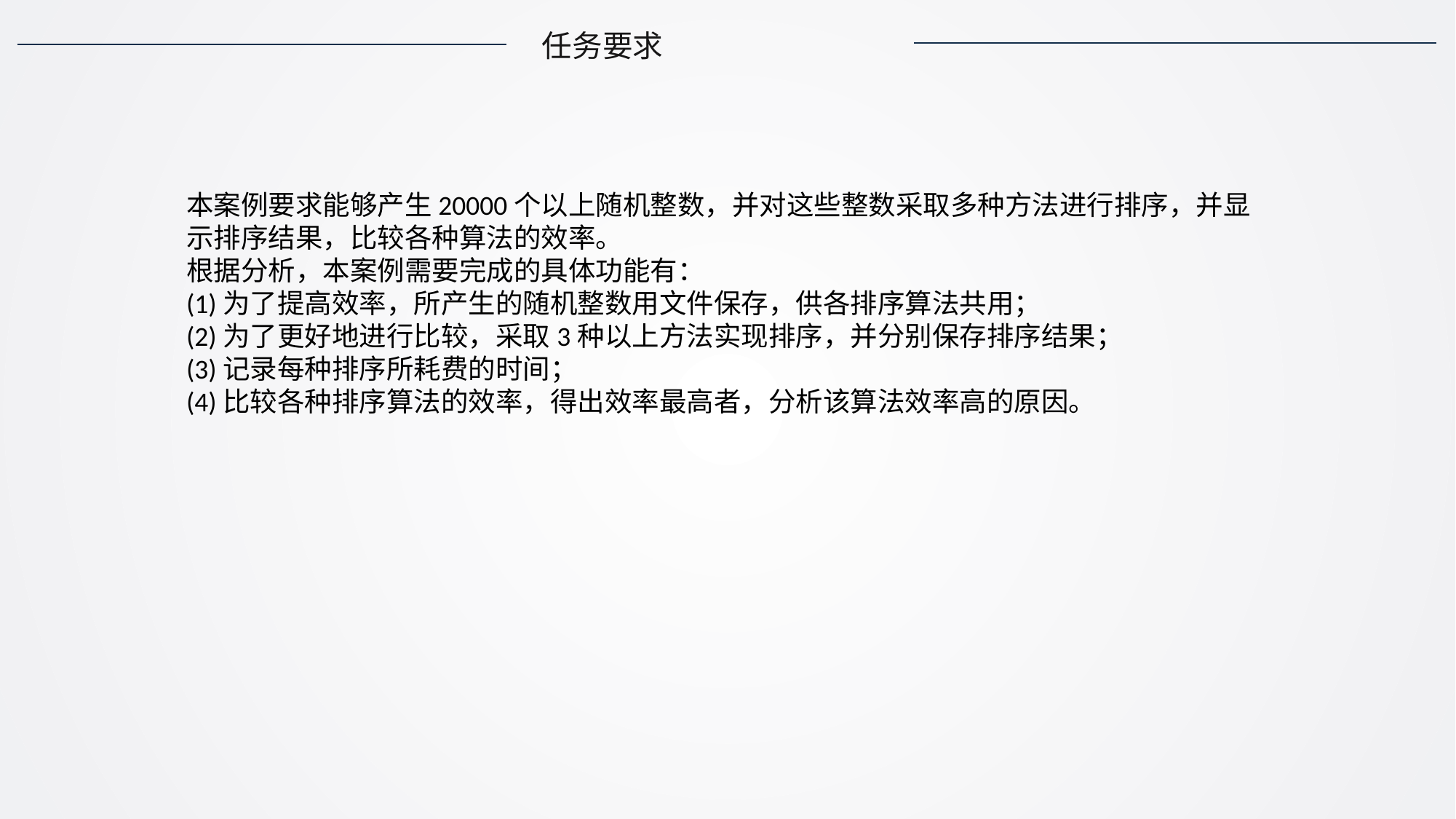

任务要求
本案例要求能够产生20000个以上随机整数，并对这些整数采取多种方法进行排序，并显示排序结果，比较各种算法的效率。
根据分析，本案例需要完成的具体功能有：
(1)为了提高效率，所产生的随机整数用文件保存，供各排序算法共用；
(2)为了更好地进行比较，采取3种以上方法实现排序，并分别保存排序结果；
(3)记录每种排序所耗费的时间；
(4)比较各种排序算法的效率，得出效率最高者，分析该算法效率高的原因。